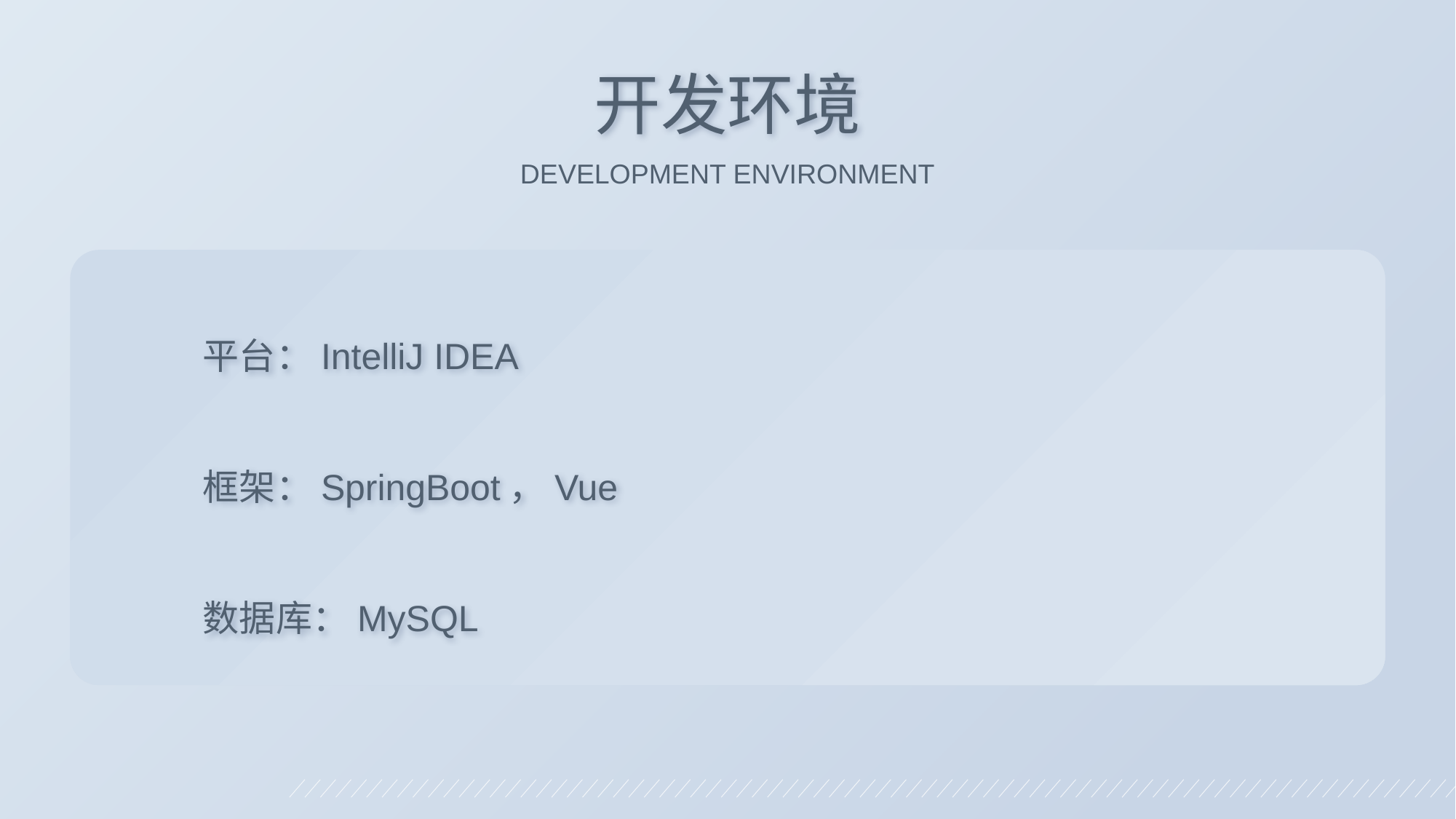

开发环境
development environment

平台：IntelliJ IDEA

框架：SpringBoot，Vue

数据库：MySQL